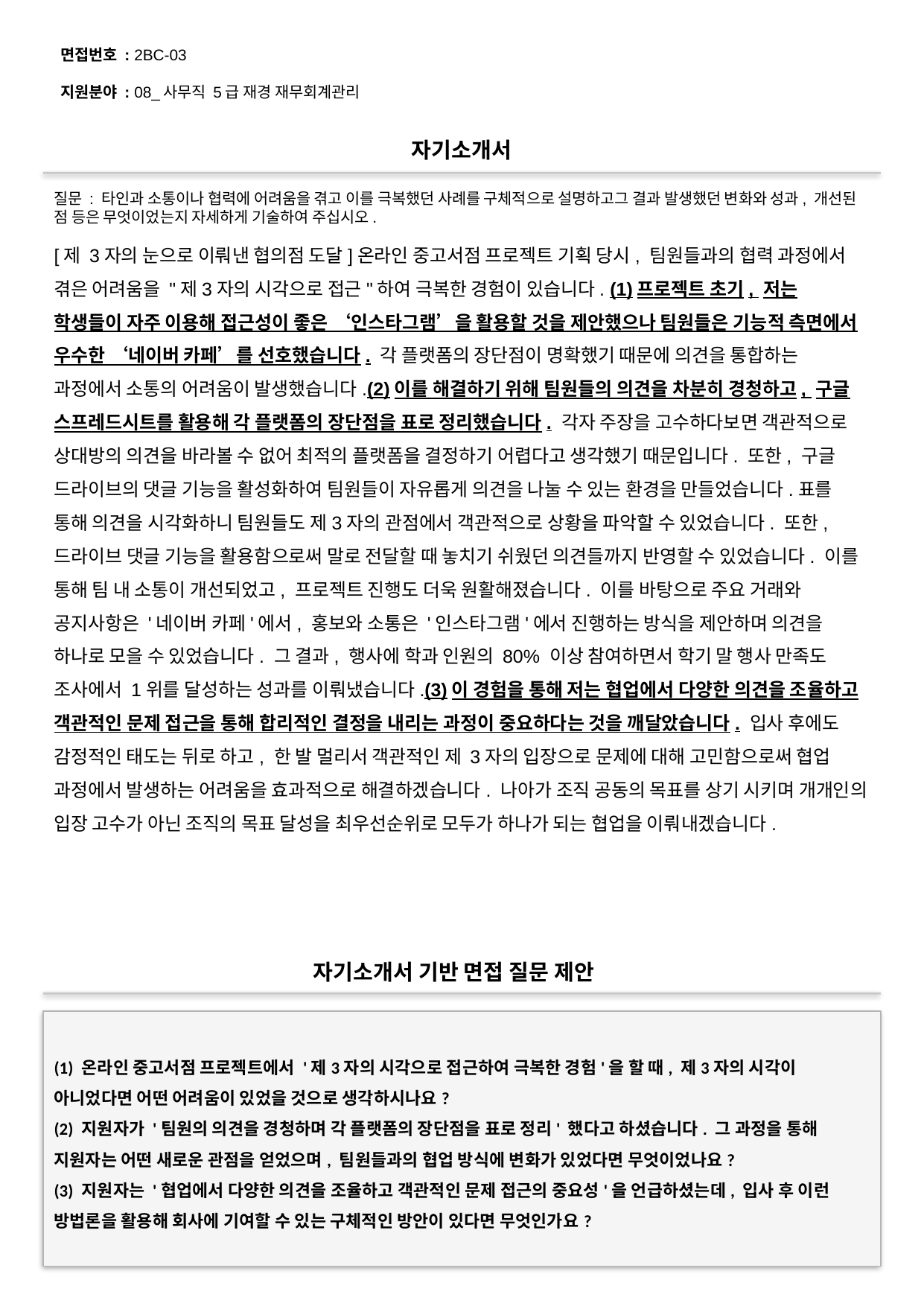

면접번호 : 2BC-03

지원분야 : 08_사무직 5급 재경 재무회계관리
#

자기소개서

질문 : 타인과 소통이나 협력에 어려움을 겪고 이를 극복했던 사례를 구체적으로 설명하고그 결과 발생했던 변화와 성과, 개선된 점 등은 무엇이었는지 자세하게 기술하여 주십시오.

[제 3자의 눈으로 이뤄낸 협의점 도달]온라인 중고서점 프로젝트 기획 당시, 팀원들과의 협력 과정에서 겪은 어려움을 "제3자의 시각으로 접근"하여 극복한 경험이 있습니다. (1)프로젝트 초기, 저는 학생들이 자주 이용해 접근성이 좋은 ‘인스타그램’을 활용할 것을 제안했으나 팀원들은 기능적 측면에서 우수한 ‘네이버 카페’를 선호했습니다. 각 플랫폼의 장단점이 명확했기 때문에 의견을 통합하는 과정에서 소통의 어려움이 발생했습니다.(2)이를 해결하기 위해 팀원들의 의견을 차분히 경청하고, 구글 스프레드시트를 활용해 각 플랫폼의 장단점을 표로 정리했습니다. 각자 주장을 고수하다보면 객관적으로 상대방의 의견을 바라볼 수 없어 최적의 플랫폼을 결정하기 어렵다고 생각했기 때문입니다. 또한, 구글 드라이브의 댓글 기능을 활성화하여 팀원들이 자유롭게 의견을 나눌 수 있는 환경을 만들었습니다.표를 통해 의견을 시각화하니 팀원들도 제3자의 관점에서 객관적으로 상황을 파악할 수 있었습니다. 또한, 드라이브 댓글 기능을 활용함으로써 말로 전달할 때 놓치기 쉬웠던 의견들까지 반영할 수 있었습니다. 이를 통해 팀 내 소통이 개선되었고, 프로젝트 진행도 더욱 원활해졌습니다. 이를 바탕으로 주요 거래와 공지사항은 '네이버 카페'에서, 홍보와 소통은 '인스타그램'에서 진행하는 방식을 제안하며 의견을 하나로 모을 수 있었습니다. 그 결과, 행사에 학과 인원의 80% 이상 참여하면서 학기 말 행사 만족도 조사에서 1위를 달성하는 성과를 이뤄냈습니다.(3)이 경험을 통해 저는 협업에서 다양한 의견을 조율하고 객관적인 문제 접근을 통해 합리적인 결정을 내리는 과정이 중요하다는 것을 깨달았습니다. 입사 후에도 감정적인 태도는 뒤로 하고, 한 발 멀리서 객관적인 제 3자의 입장으로 문제에 대해 고민함으로써 협업 과정에서 발생하는 어려움을 효과적으로 해결하겠습니다. 나아가 조직 공동의 목표를 상기 시키며 개개인의 입장 고수가 아닌 조직의 목표 달성을 최우선순위로 모두가 하나가 되는 협업을 이뤄내겠습니다.

자기소개서 기반 면접 질문 제안

(1) 온라인 중고서점 프로젝트에서 '제3자의 시각으로 접근하여 극복한 경험'을 할 때, 제3자의 시각이 아니었다면 어떤 어려움이 있었을 것으로 생각하시나요?
(2) 지원자가 '팀원의 의견을 경청하며 각 플랫폼의 장단점을 표로 정리' 했다고 하셨습니다. 그 과정을 통해 지원자는 어떤 새로운 관점을 얻었으며, 팀원들과의 협업 방식에 변화가 있었다면 무엇이었나요?
(3) 지원자는 '협업에서 다양한 의견을 조율하고 객관적인 문제 접근의 중요성'을 언급하셨는데, 입사 후 이런 방법론을 활용해 회사에 기여할 수 있는 구체적인 방안이 있다면 무엇인가요?